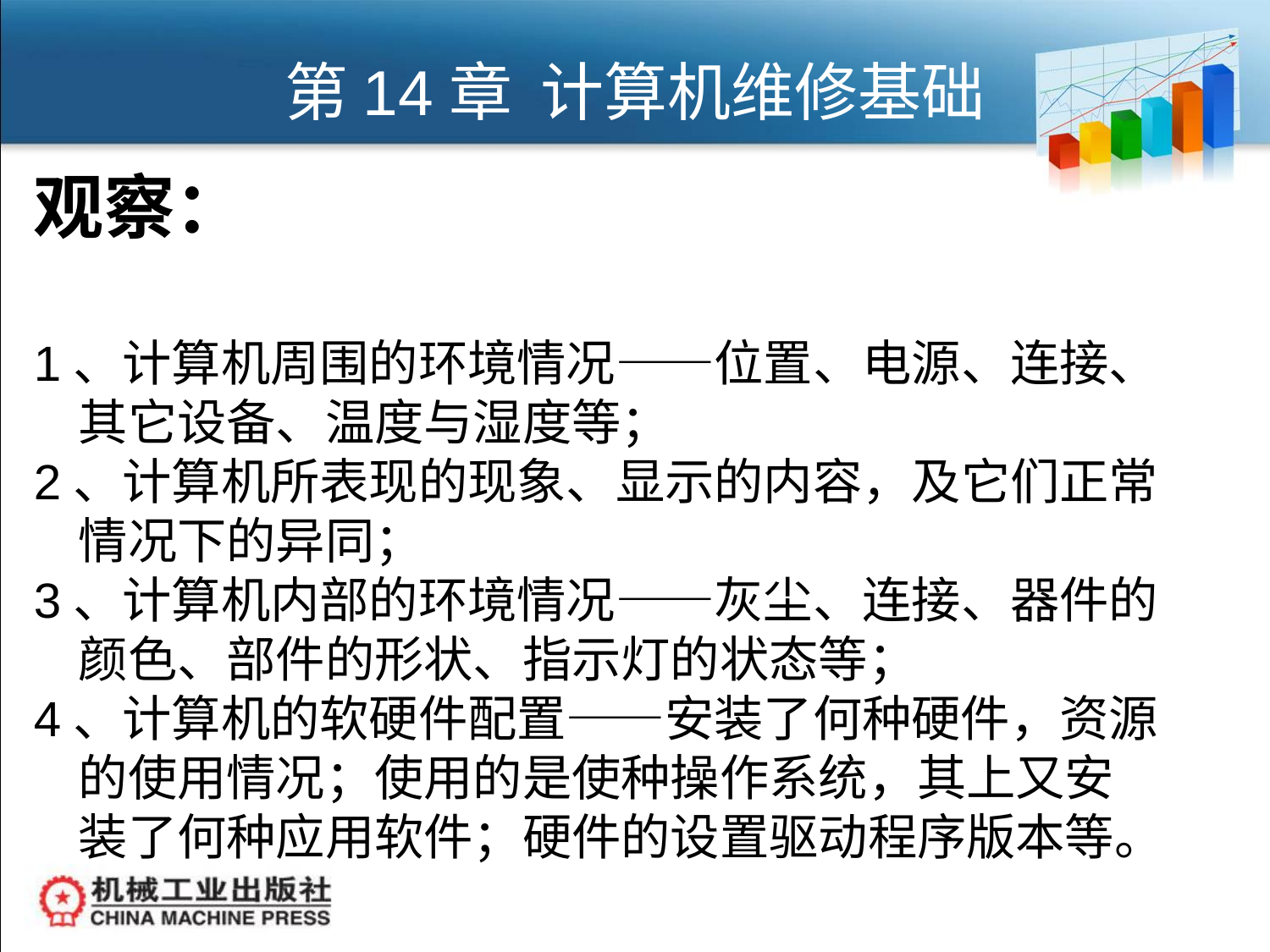

# 第14章  计算机维修基础
观察：

1、计算机周围的环境情况——位置、电源、连接、
   其它设备、温度与湿度等；
2、计算机所表现的现象、显示的内容，及它们正常
   情况下的异同；
3、计算机内部的环境情况——灰尘、连接、器件的
   颜色、部件的形状、指示灯的状态等；
4、计算机的软硬件配置——安装了何种硬件，资源
   的使用情况；使用的是使种操作系统，其上又安
   装了何种应用软件；硬件的设置驱动程序版本等。